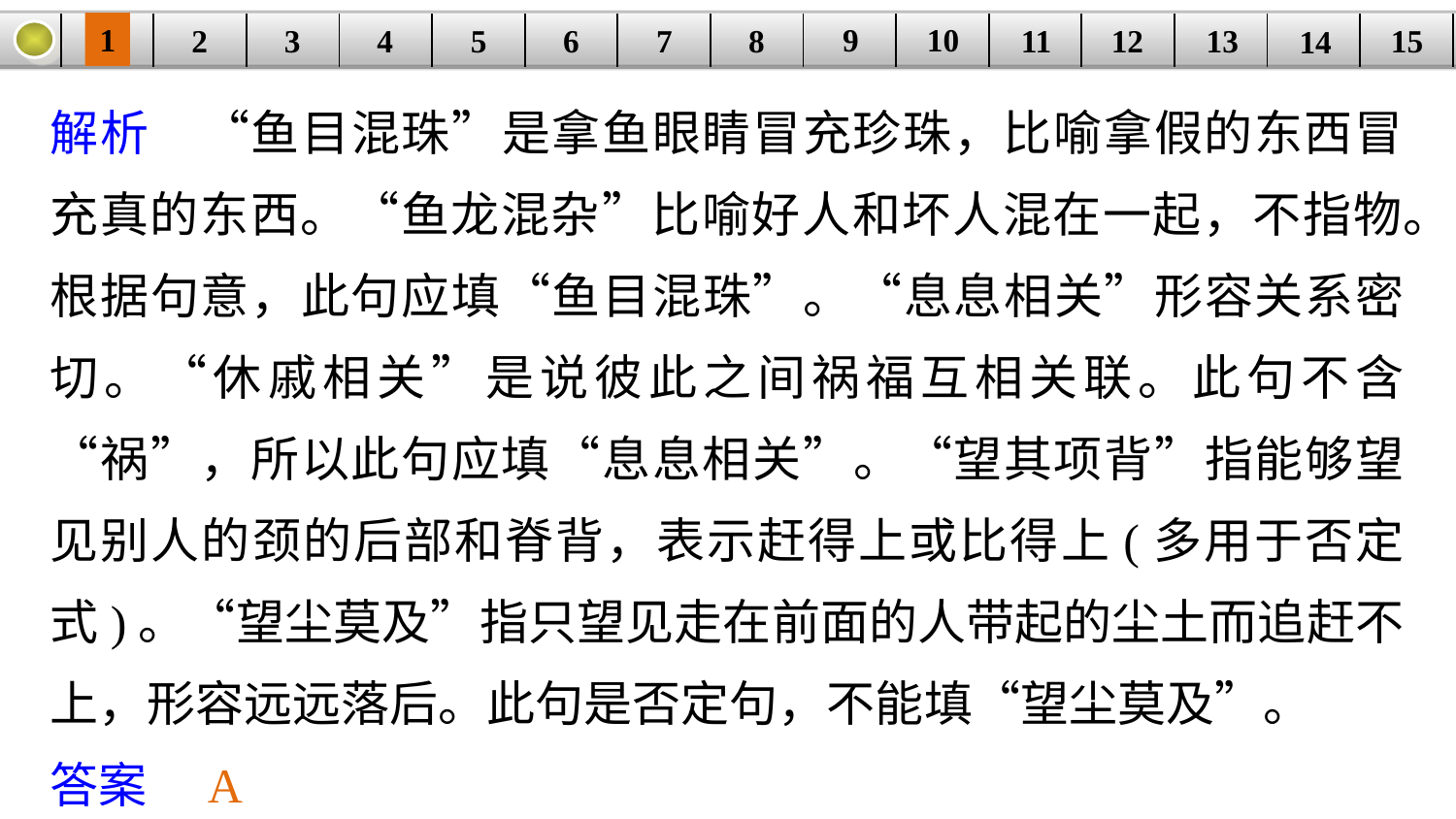

9
10
1
3
4
5
6
8
11
2
12
15
|  |  |  |  |  |  |  |  |  |  |  |  |  |  |  |
| --- | --- | --- | --- | --- | --- | --- | --- | --- | --- | --- | --- | --- | --- | --- |
7
13
14

解析　“鱼目混珠”是拿鱼眼睛冒充珍珠，比喻拿假的东西冒充真的东西。“鱼龙混杂”比喻好人和坏人混在一起，不指物。根据句意，此句应填“鱼目混珠”。“息息相关”形容关系密切。“休戚相关”是说彼此之间祸福互相关联。此句不含“祸”，所以此句应填“息息相关”。“望其项背”指能够望见别人的颈的后部和脊背，表示赶得上或比得上(多用于否定式)。“望尘莫及”指只望见走在前面的人带起的尘土而追赶不上，形容远远落后。此句是否定句，不能填“望尘莫及”。
答案　A